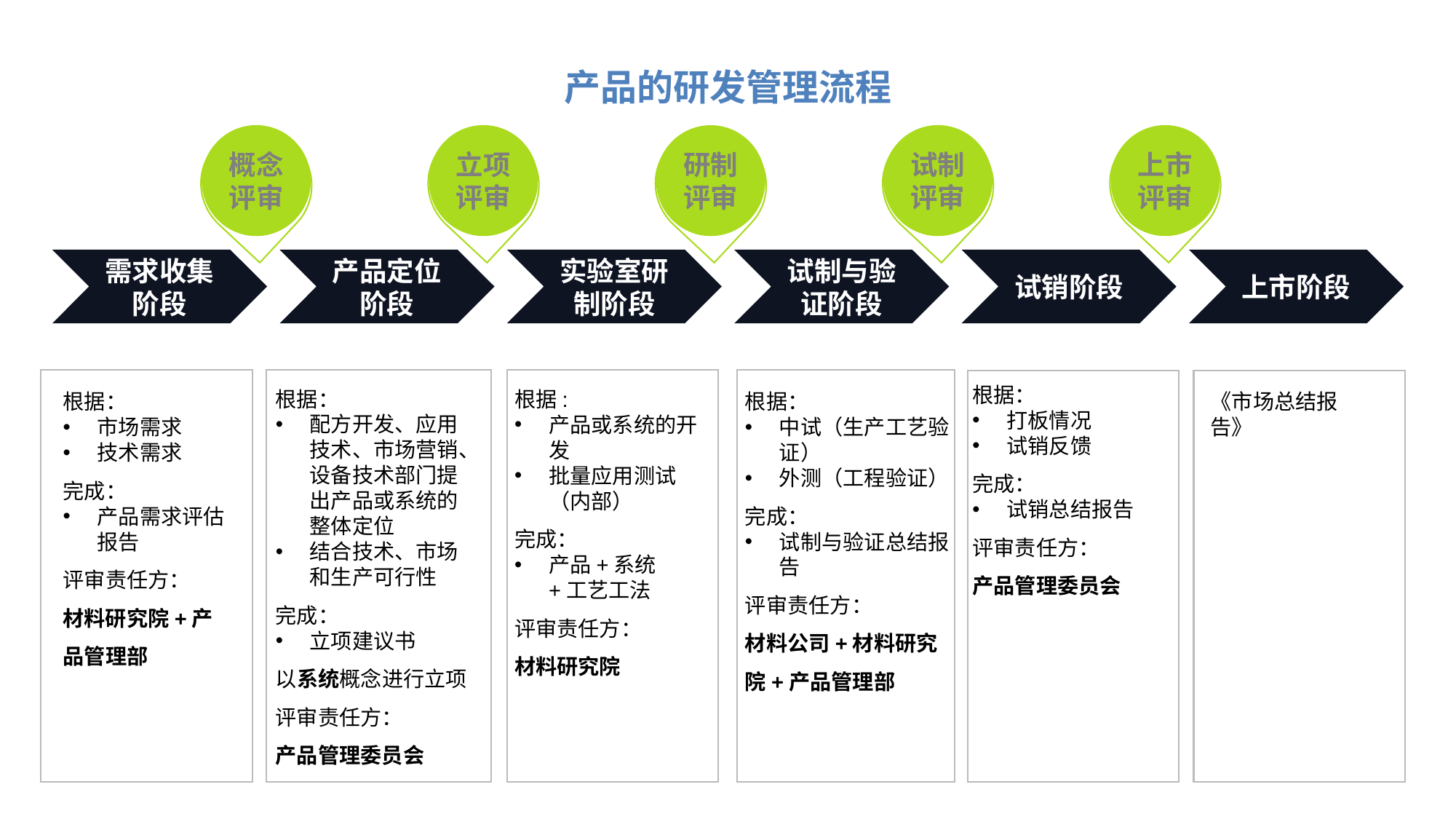

产品的研发管理流程
概念评审
立项评审
试制评审
上市评审
研制评审

需求收集阶段
产品定位阶段
实验室研制阶段
试制与验证阶段
试销阶段
上市阶段

根据：
打板情况
试销反馈
完成：
试销总结报告
评审责任方：
产品管理委员会
根据：
配方开发、应用技术、市场营销、设备技术部门提出产品或系统的整体定位
结合技术、市场和生产可行性
完成：
立项建议书
以系统概念进行立项
评审责任方：
产品管理委员会
根据:
产品或系统的开发
批量应用测试（内部）
完成：
产品+系统+工艺工法
评审责任方：
材料研究院
根据：
市场需求
技术需求
完成：
产品需求评估报告
评审责任方：
材料研究院+产品管理部
根据：
中试（生产工艺验证）
外测（工程验证）
完成：
试制与验证总结报告
评审责任方：
材料公司+材料研究院+产品管理部
《市场总结报告》